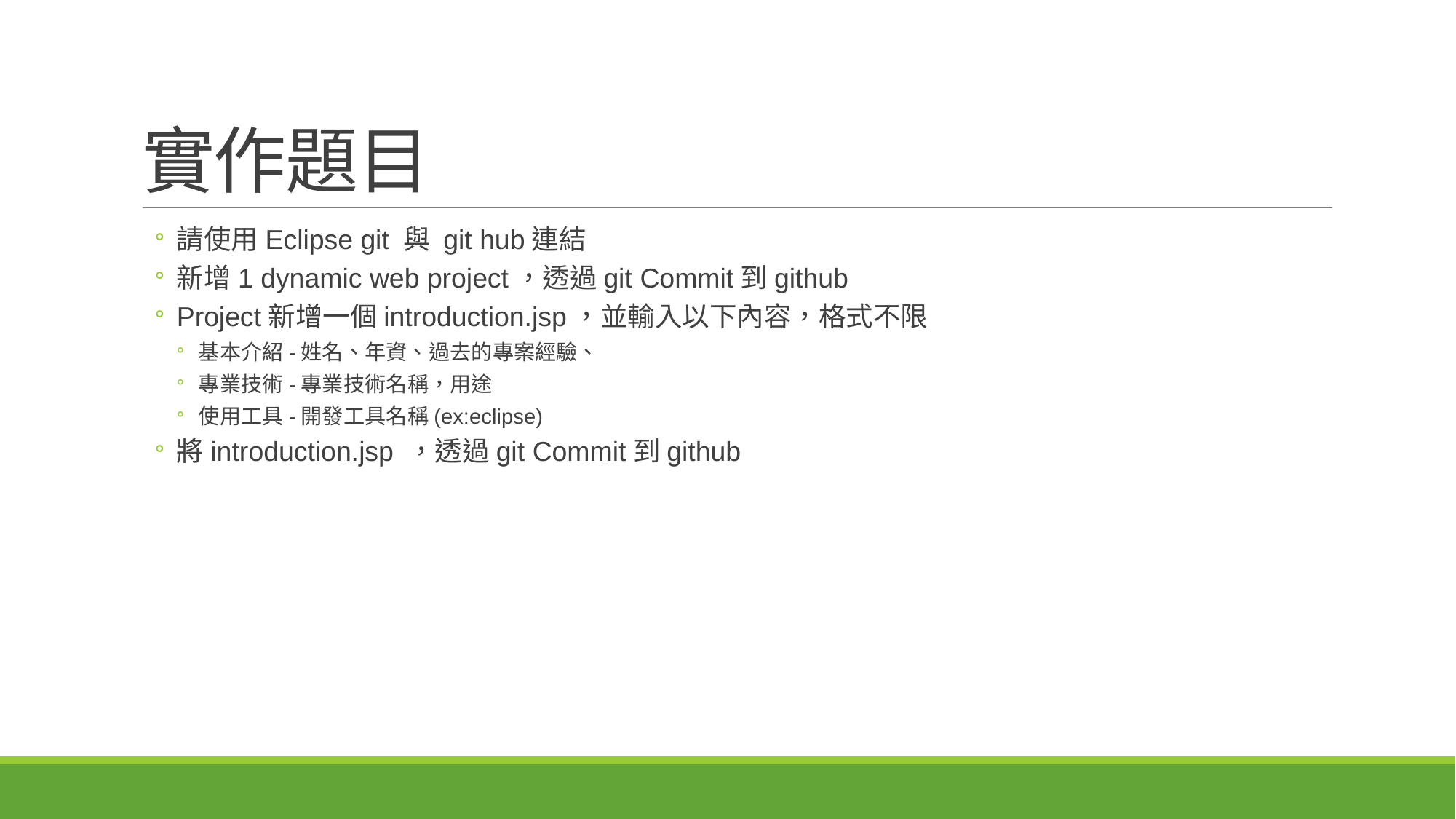

# 實作題目
請使用Eclipse git 與 git hub連結
新增1 dynamic web project，透過git Commit到github
Project新增一個introduction.jsp，並輸入以下內容，格式不限
基本介紹-姓名、年資、過去的專案經驗、
專業技術-專業技術名稱，用途
使用工具-開發工具名稱(ex:eclipse)
將introduction.jsp ，透過git Commit到github